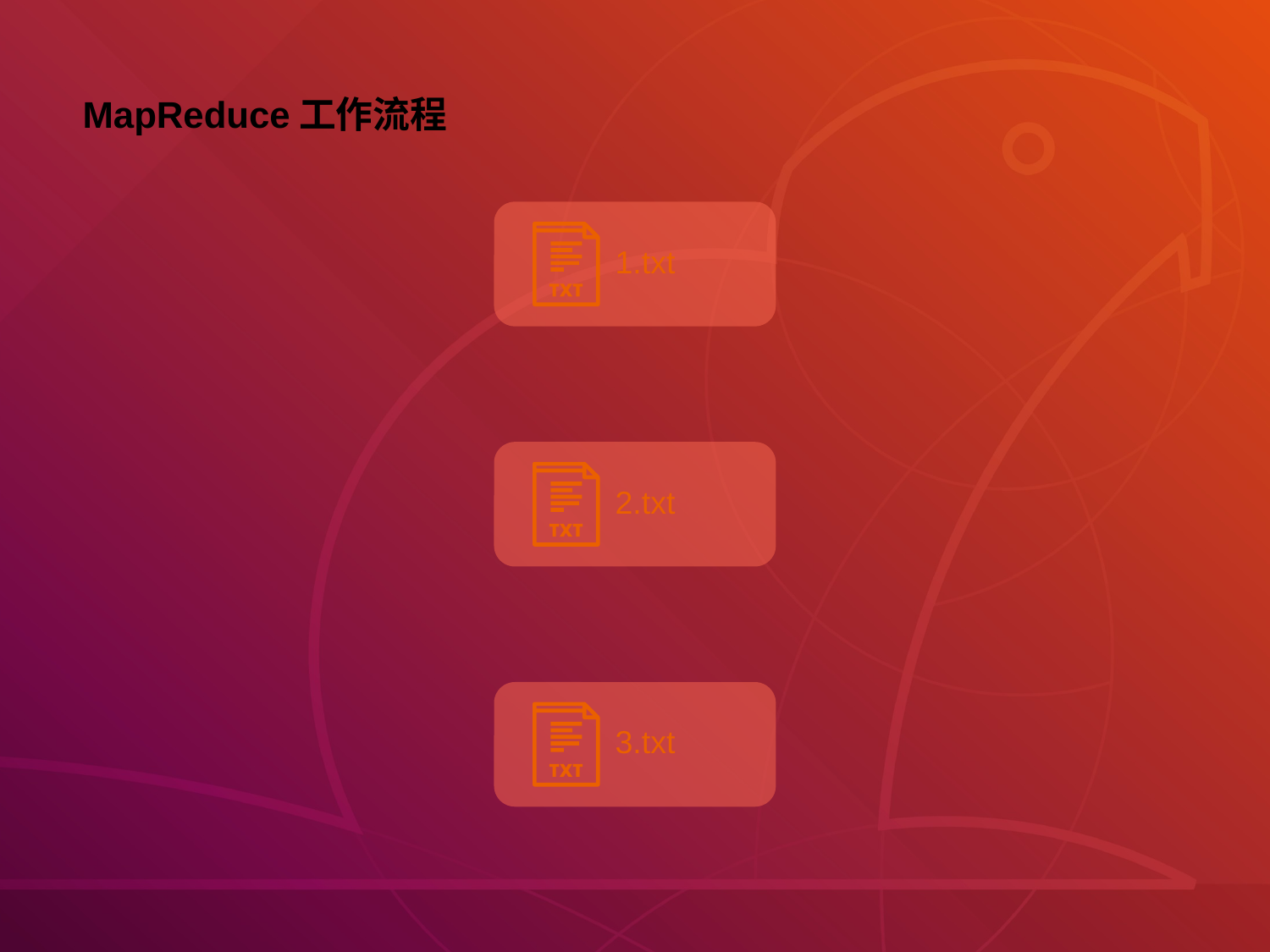

# MapReduce工作流程
Hello world
I like Hadoop

1.txt

数据输入
Map()
Reduce()
InputSplit1
InputSplit3
InputSplit5
Map()
Map()
Map()
Map()
Map()
Map()
Reduce()
Reduce()

InputSplit2

InputSplit4

InputSplit6

Hello Hadoop
I like MapReduce

2.txt

Hello MapReduce
I like Java

3.txt